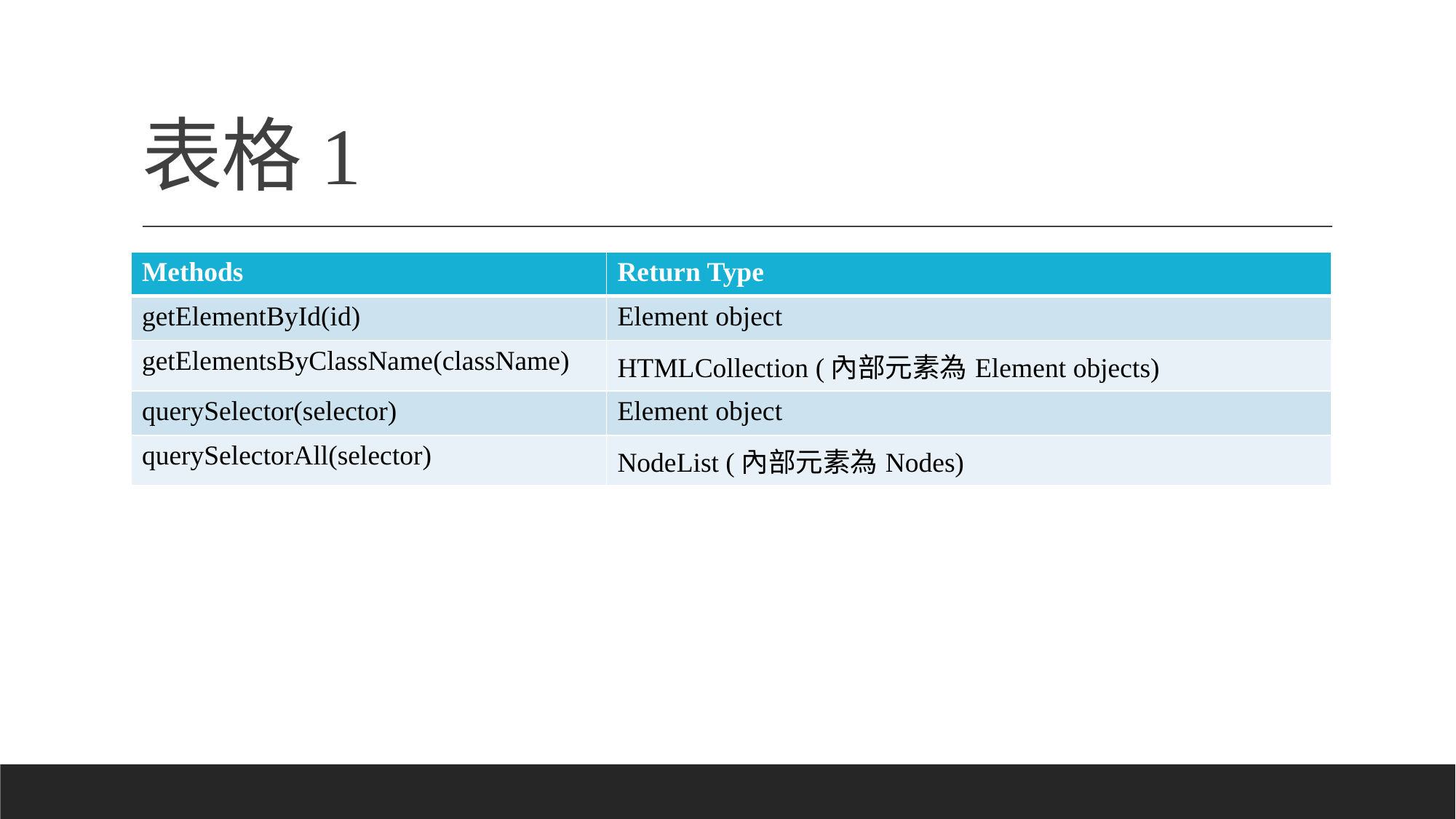

# 表格1
| Methods | Return Type |
| --- | --- |
| getElementById(id) | Element object |
| getElementsByClassName(className) | HTMLCollection (內部元素為Element objects) |
| querySelector(selector) | Element object |
| querySelectorAll(selector) | NodeList (內部元素為Nodes) |